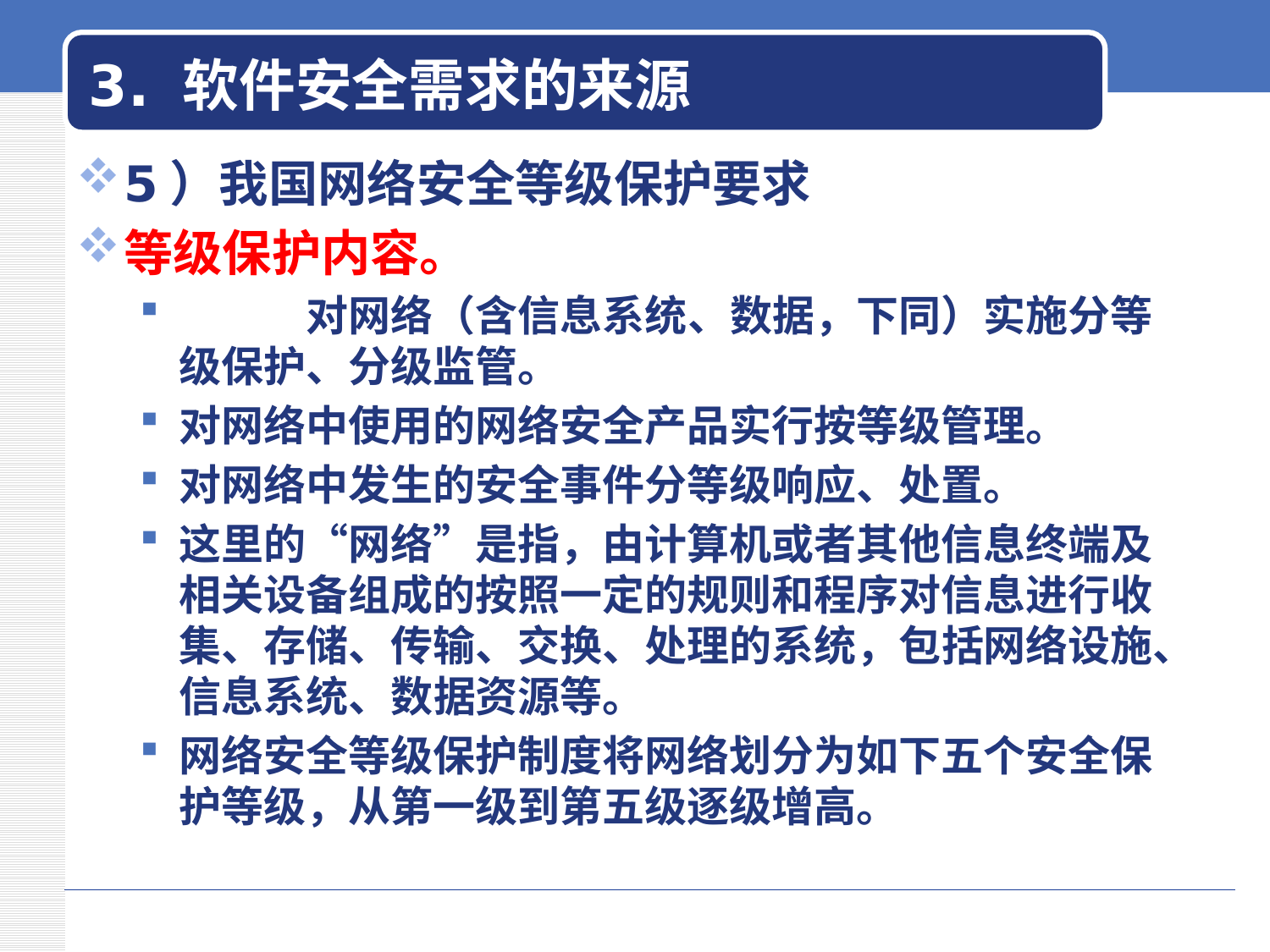

# 3. 软件安全需求的来源
5）我国网络安全等级保护要求
等级保护内容。
	对网络（含信息系统、数据，下同）实施分等级保护、分级监管。
对网络中使用的网络安全产品实行按等级管理。
对网络中发生的安全事件分等级响应、处置。
这里的“网络”是指，由计算机或者其他信息终端及相关设备组成的按照一定的规则和程序对信息进行收集、存储、传输、交换、处理的系统，包括网络设施、信息系统、数据资源等。
网络安全等级保护制度将网络划分为如下五个安全保护等级，从第一级到第五级逐级增高。